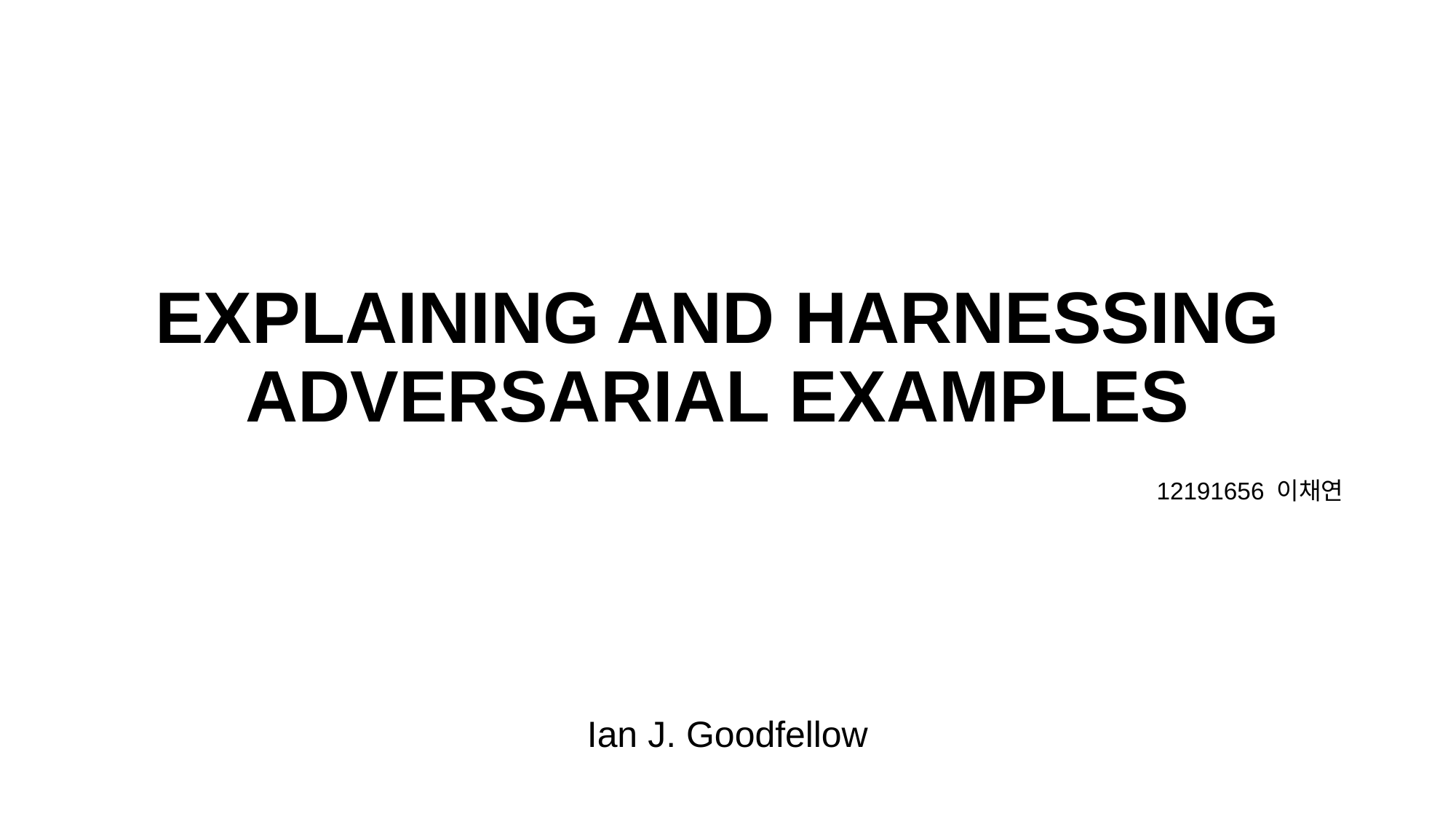

# EXPLAINING AND HARNESSING ADVERSARIAL EXAMPLES
12191656 이채연
Ian J. Goodfellow